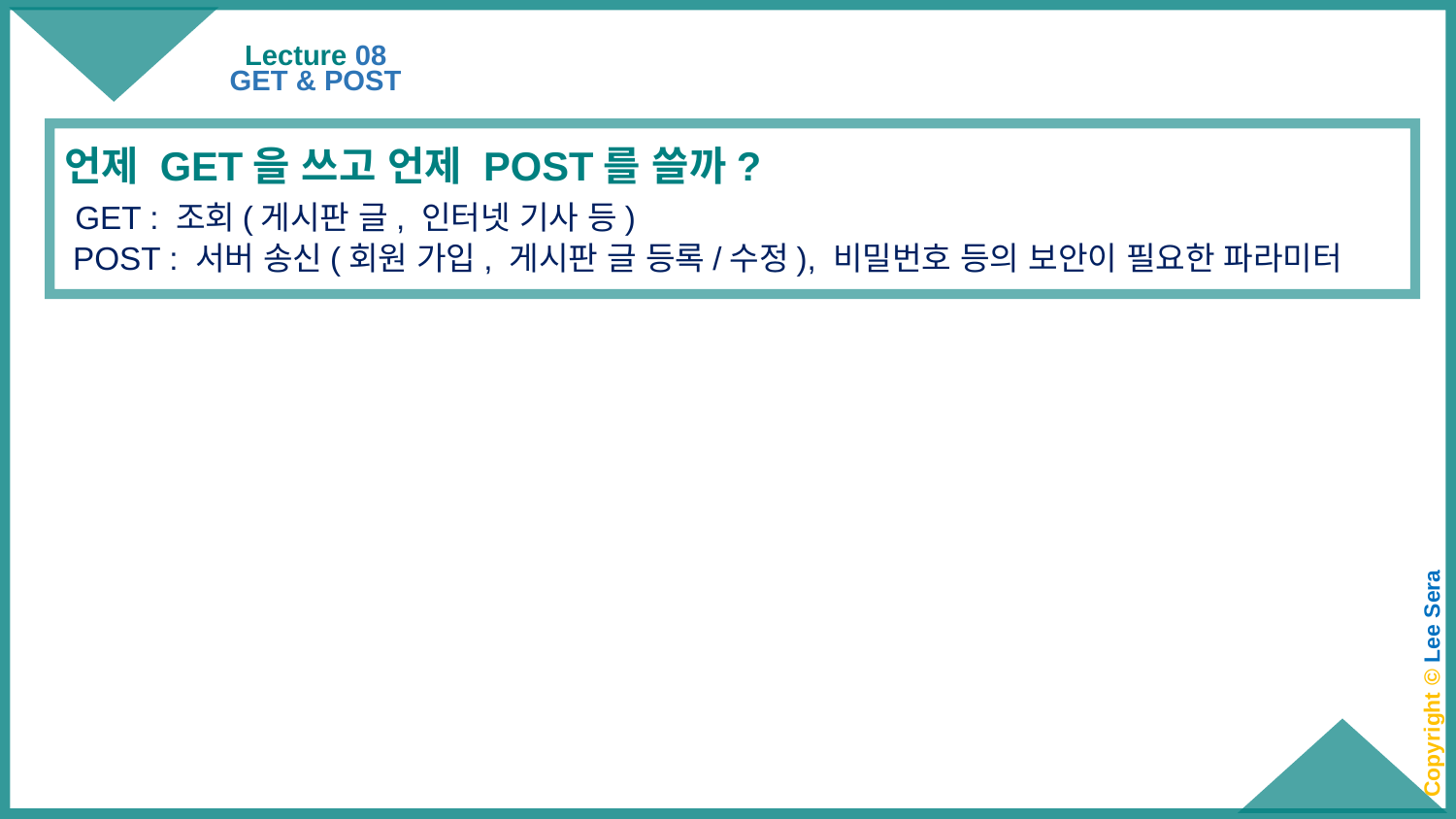

# Lecture 08
GET & POST
언제 GET을 쓰고 언제 POST를 쓸까?
 GET : 조회(게시판 글, 인터넷 기사 등)
 POST : 서버 송신(회원 가입, 게시판 글 등록/수정), 비밀번호 등의 보안이 필요한 파라미터
Copyright © Lee Sera